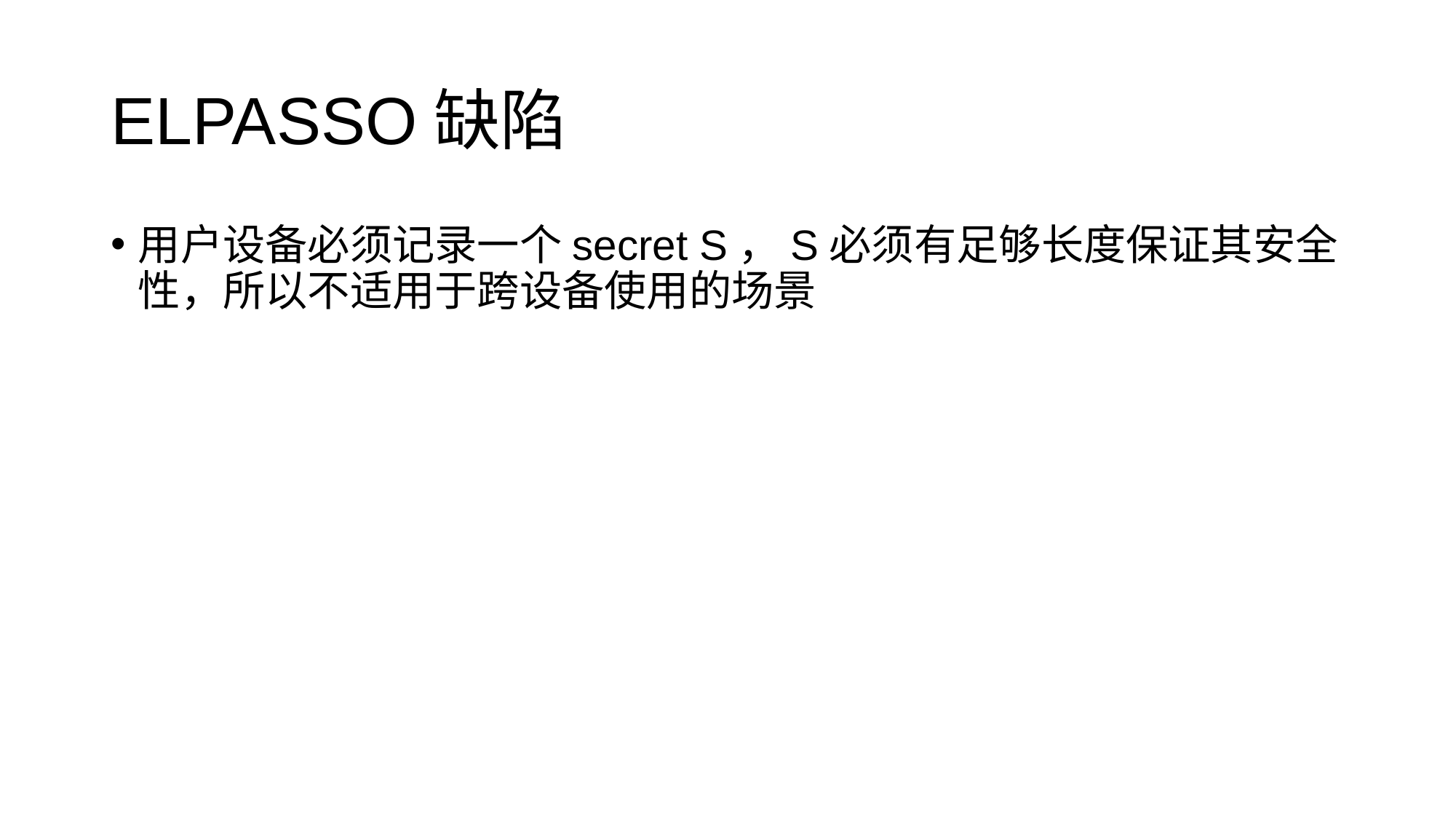

# ELPASSO缺陷
用户设备必须记录一个secret S，S必须有足够长度保证其安全性，所以不适用于跨设备使用的场景